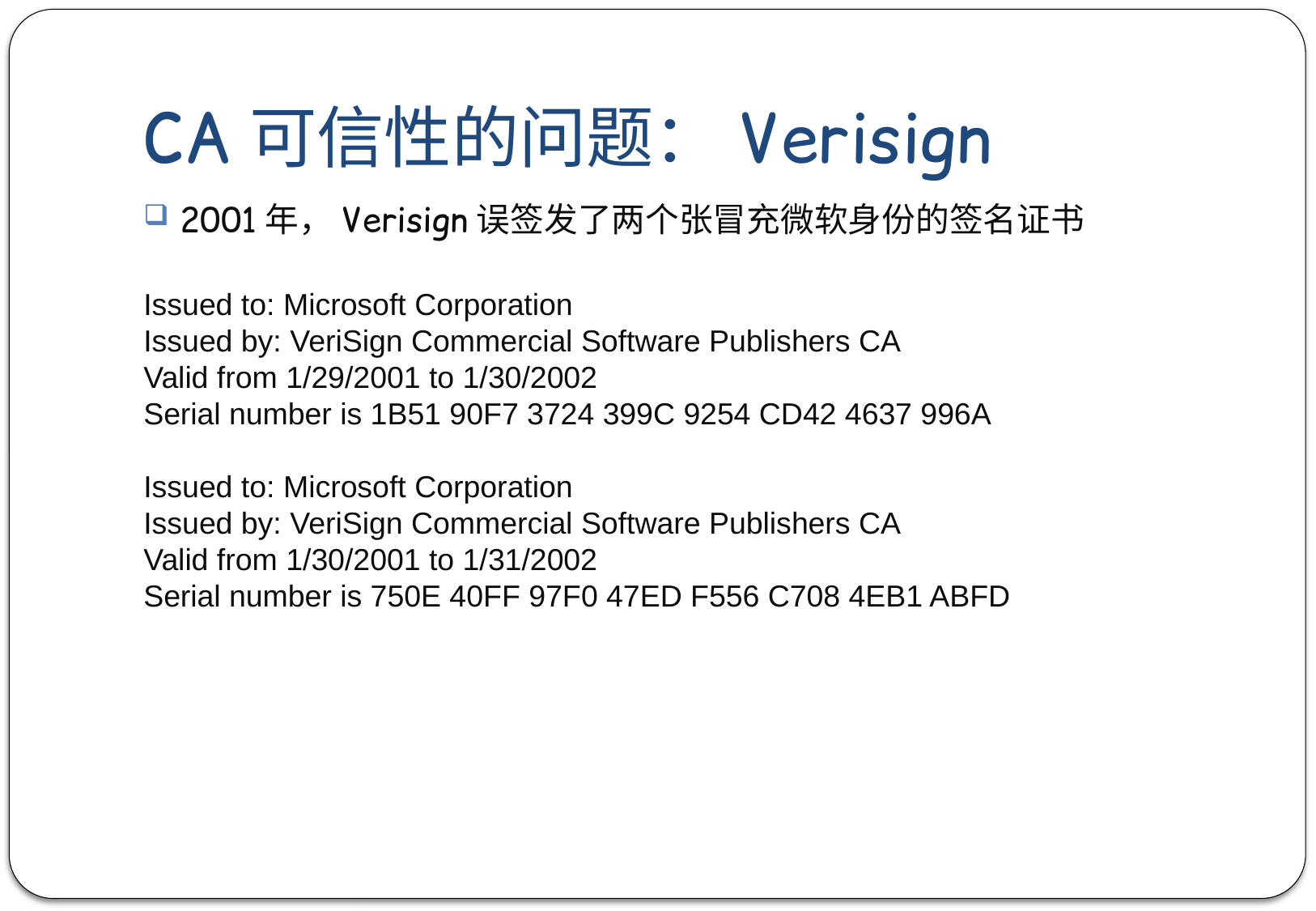

# CA可信性的问题：Verisign
2001年，Verisign误签发了两个张冒充微软身份的签名证书

Issued to: Microsoft Corporation
Issued by: VeriSign Commercial Software Publishers CA
Valid from 1/29/2001 to 1/30/2002
Serial number is 1B51 90F7 3724 399C 9254 CD42 4637 996A

Issued to: Microsoft Corporation
Issued by: VeriSign Commercial Software Publishers CA
Valid from 1/30/2001 to 1/31/2002
Serial number is 750E 40FF 97F0 47ED F556 C708 4EB1 ABFD